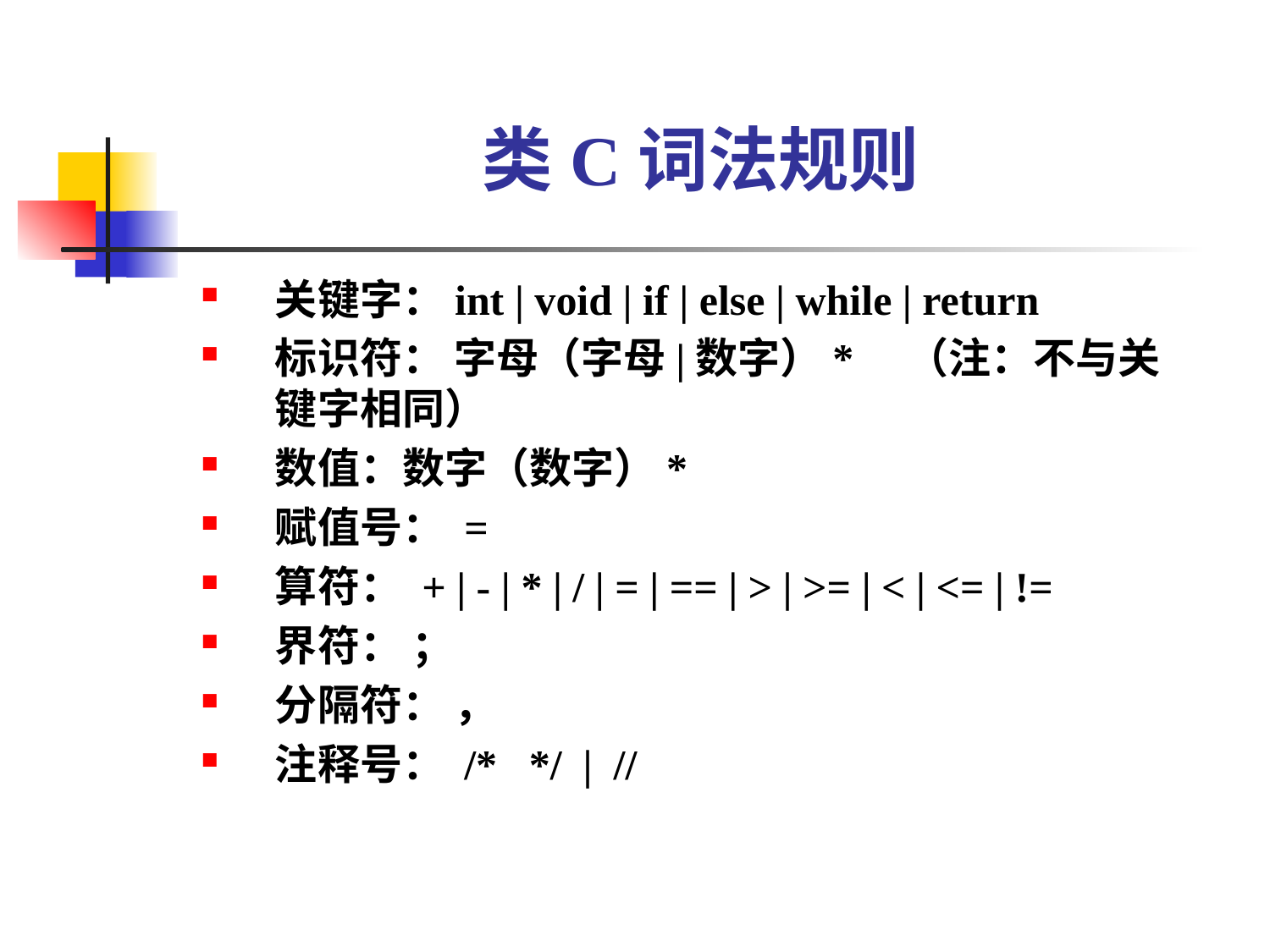

# 类C词法规则
关键字：int | void | if | else | while | return
标识符： 字母（字母|数字）*    （注：不与关键字相同）
数值：数字（数字）*
赋值号： =
算符： + | - | * | / | = | == | > | >= | < | <= | !=
界符： ；
分隔符： ，
注释号： /*   */  |  //